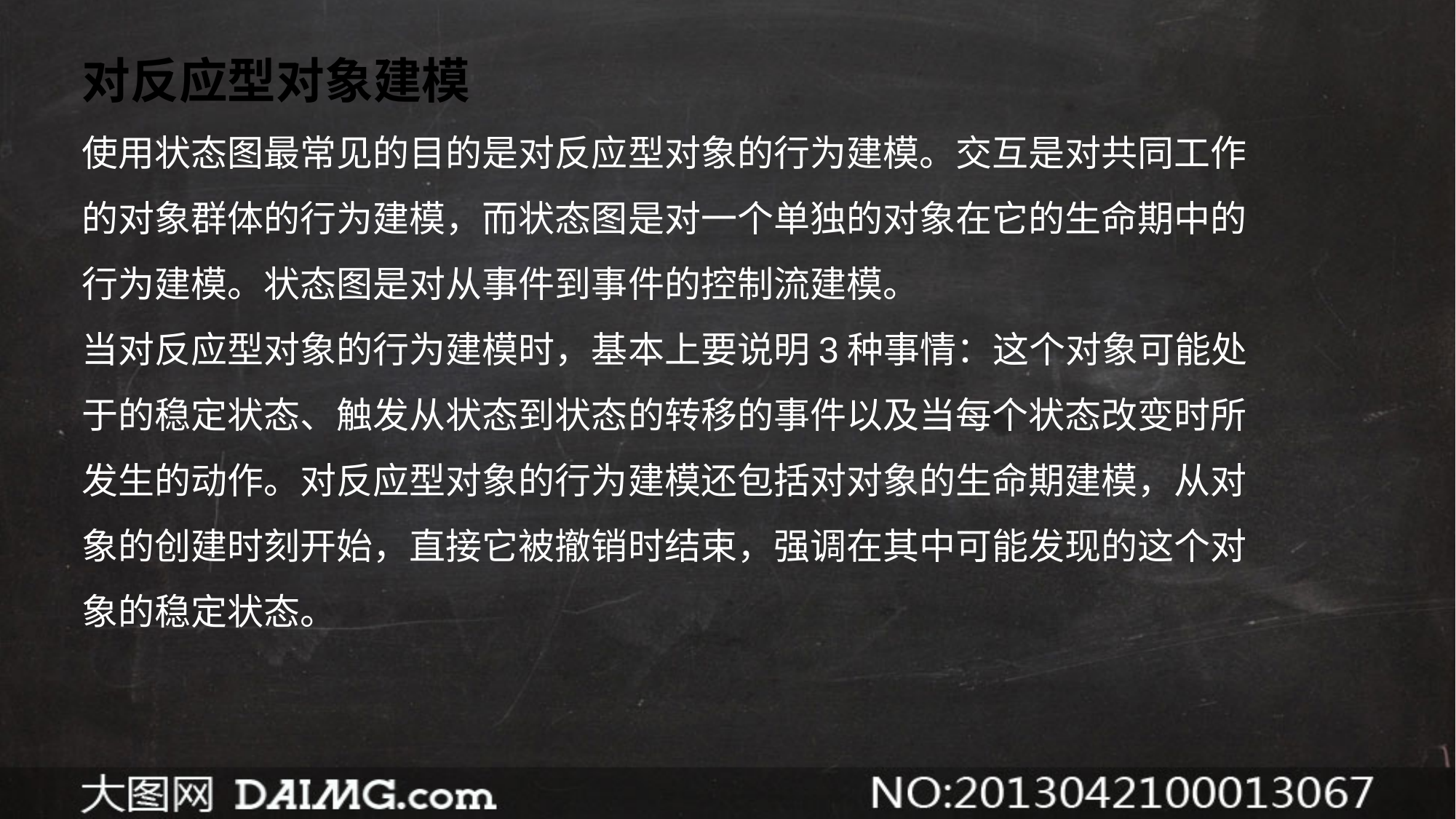

对反应型对象建模
使用状态图最常见的目的是对反应型对象的行为建模。交互是对共同工作的对象群体的行为建模，而状态图是对一个单独的对象在它的生命期中的行为建模。状态图是对从事件到事件的控制流建模。
当对反应型对象的行为建模时，基本上要说明3种事情：这个对象可能处于的稳定状态、触发从状态到状态的转移的事件以及当每个状态改变时所发生的动作。对反应型对象的行为建模还包括对对象的生命期建模，从对象的创建时刻开始，直接它被撤销时结束，强调在其中可能发现的这个对象的稳定状态。